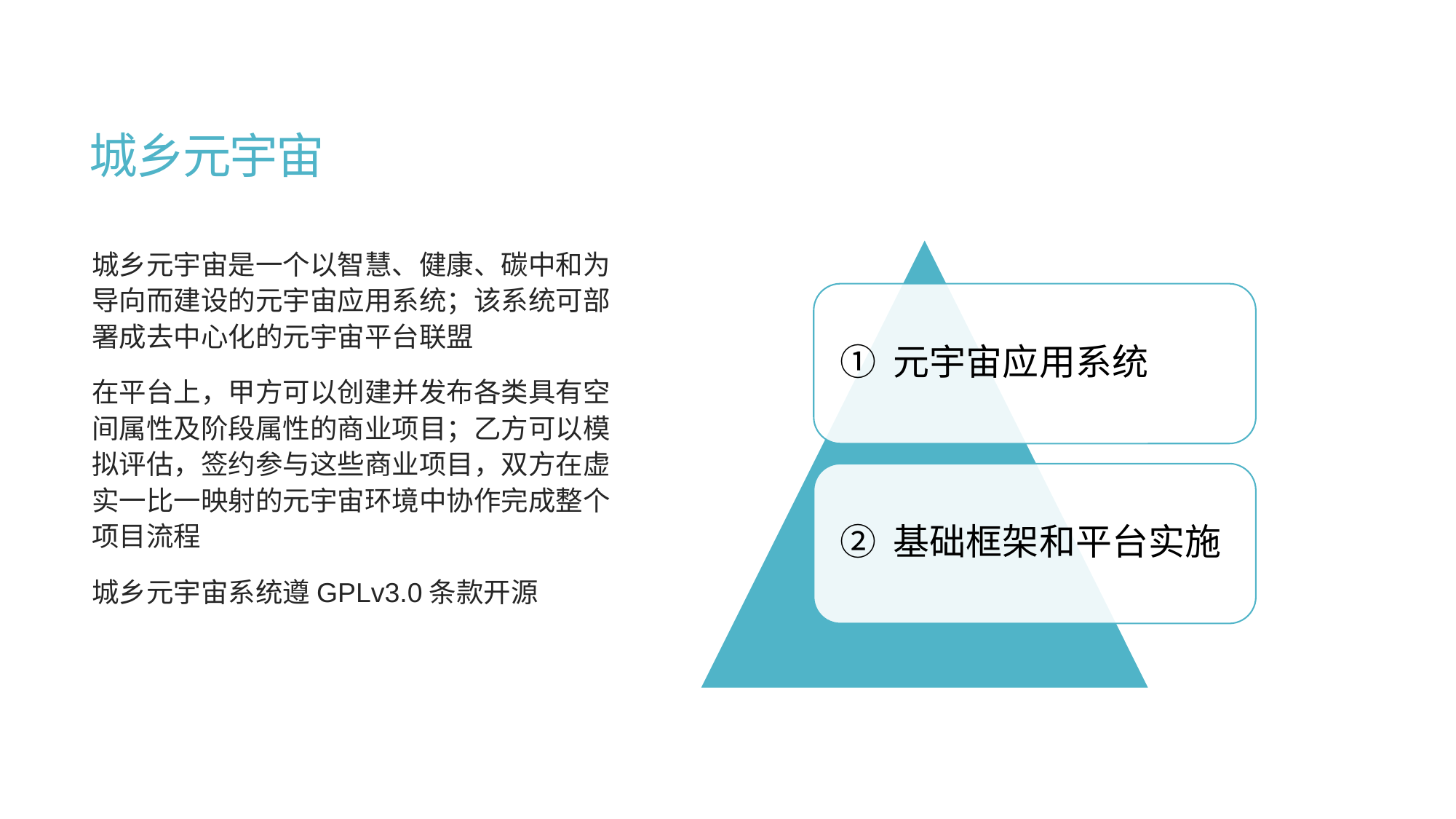

# 城乡元宇宙
城乡元宇宙是一个以智慧、健康、碳中和为导向而建设的元宇宙应用系统；该系统可部署成去中心化的元宇宙平台联盟
在平台上，甲方可以创建并发布各类具有空间属性及阶段属性的商业项目；乙方可以模拟评估，签约参与这些商业项目，双方在虚实一比一映射的元宇宙环境中协作完成整个项目流程
城乡元宇宙系统遵GPLv3.0条款开源
① 元宇宙应用系统
② 基础框架和平台实施